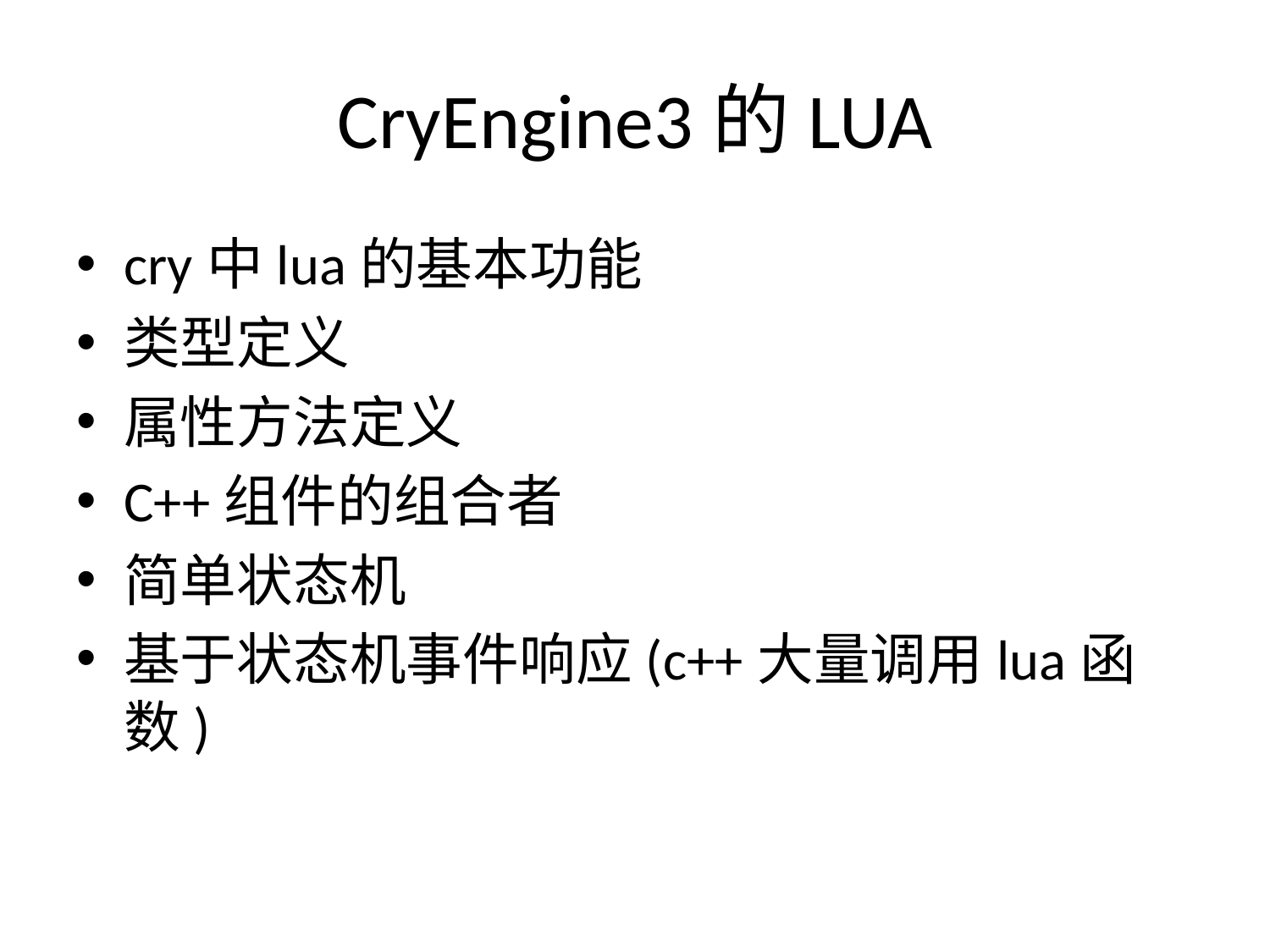

# CryEngine3的LUA
cry中lua的基本功能
类型定义
属性方法定义
C++组件的组合者
简单状态机
基于状态机事件响应(c++大量调用lua函数)